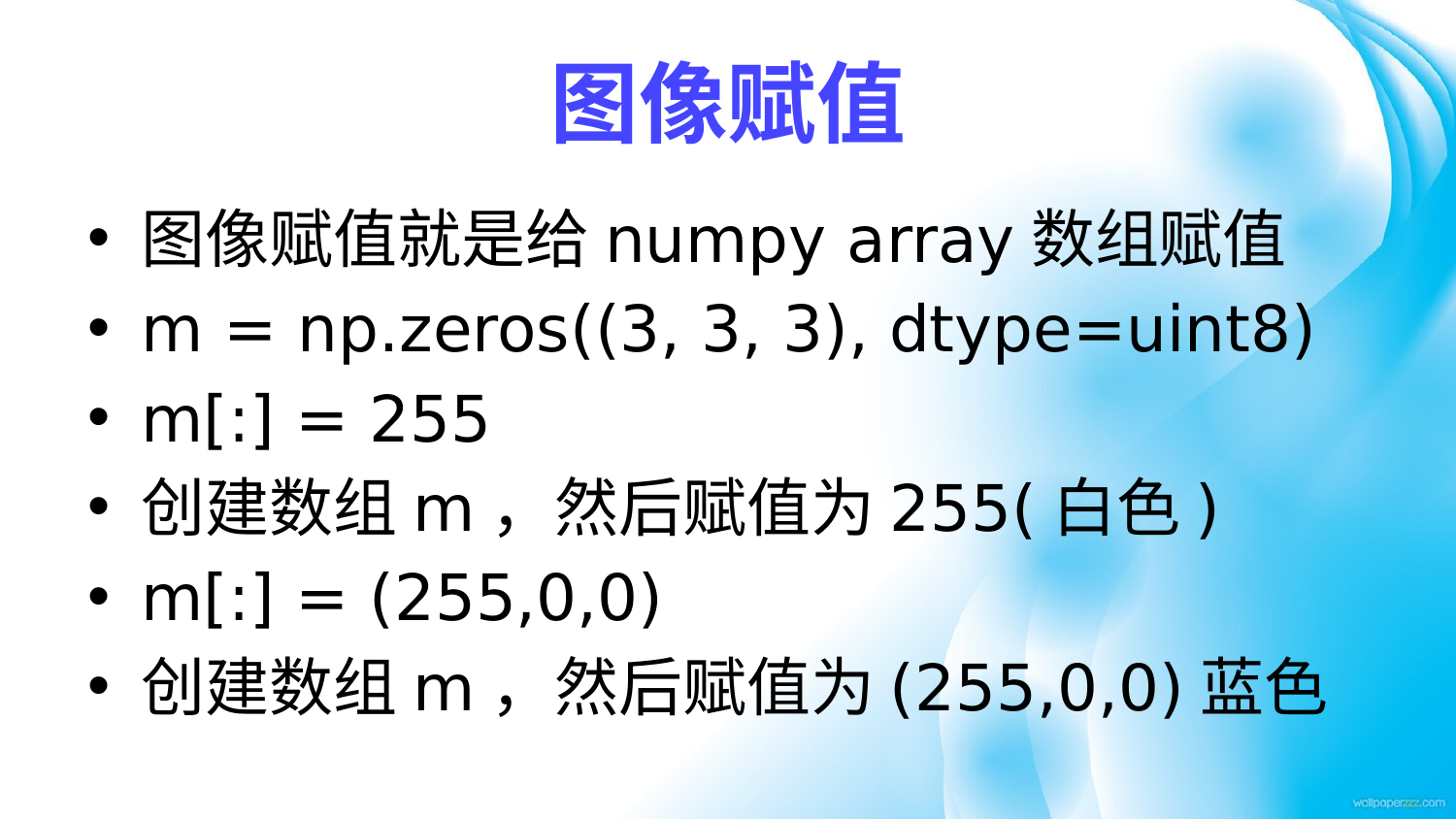

# 图像赋值
图像赋值就是给numpy array数组赋值
m = np.zeros((3, 3, 3), dtype=uint8)
m[:] = 255
创建数组m，然后赋值为255(白色)
m[:] = (255,0,0)
创建数组m，然后赋值为(255,0,0)蓝色